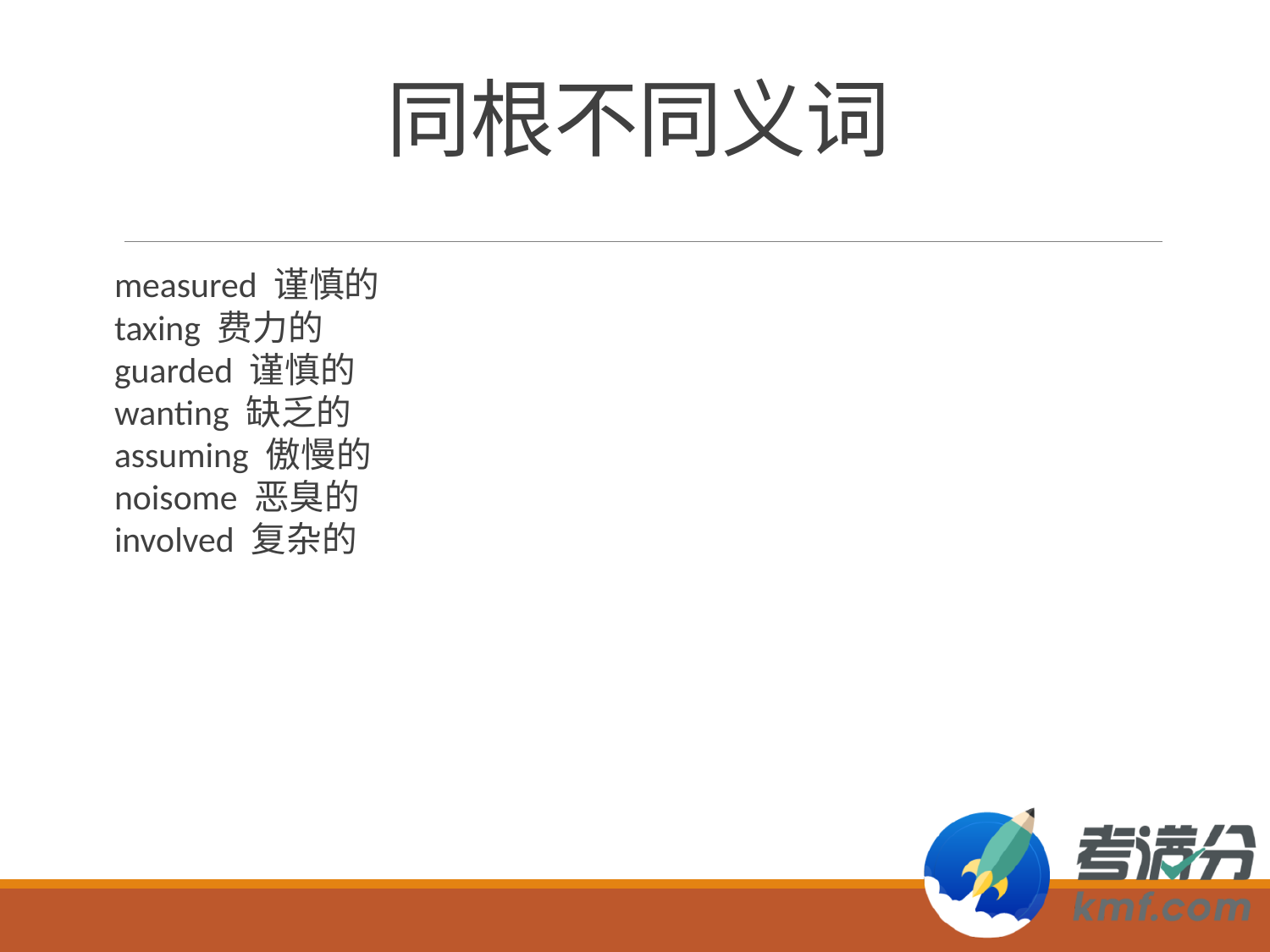

# 同根不同义词
measured 谨慎的
taxing 费力的
guarded 谨慎的
wanting 缺乏的
assuming 傲慢的
noisome 恶臭的
involved 复杂的